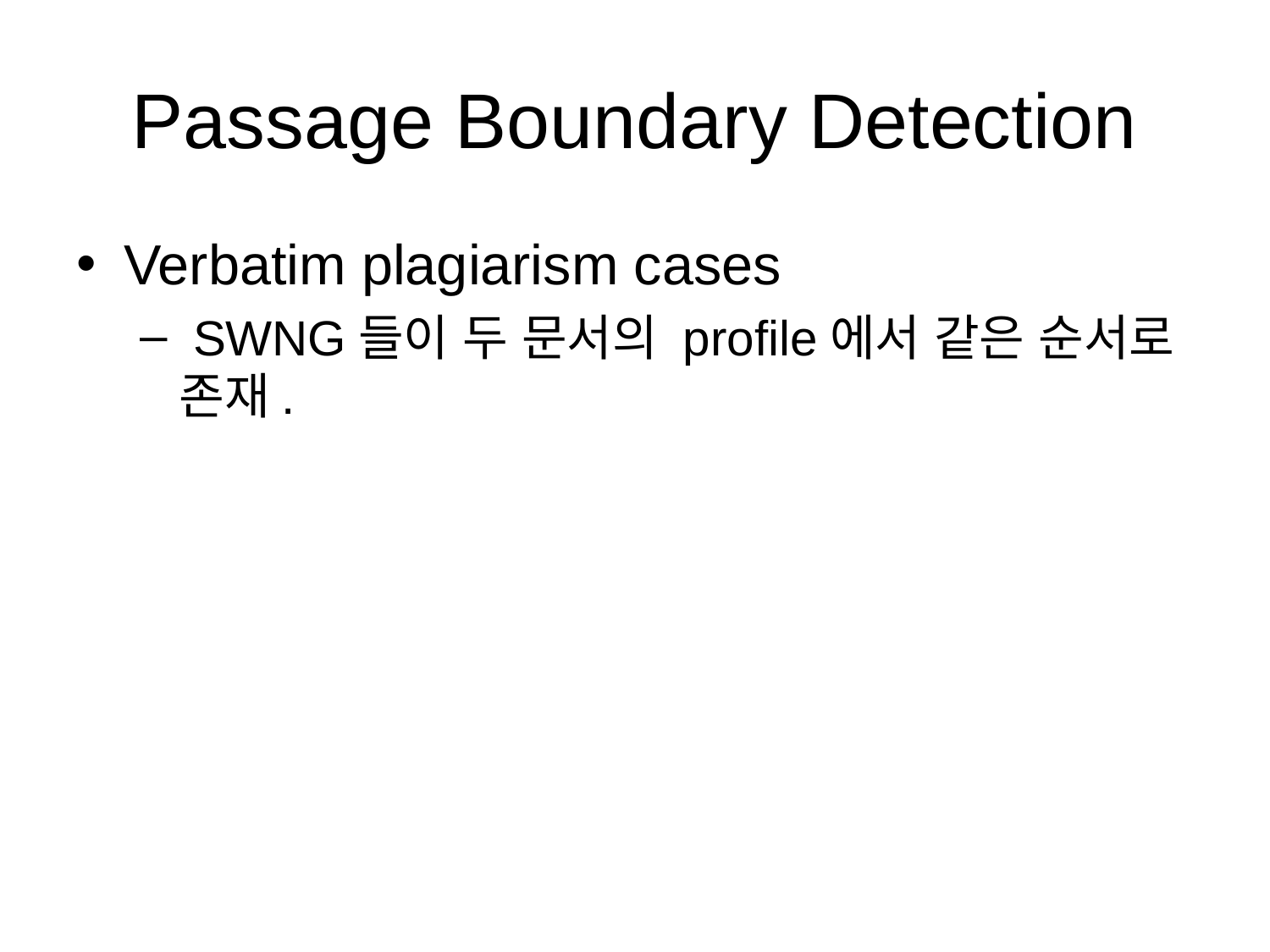

# Passage Boundary Detection
Verbatim plagiarism cases
 SWNG들이 두 문서의 profile에서 같은 순서로 존재.